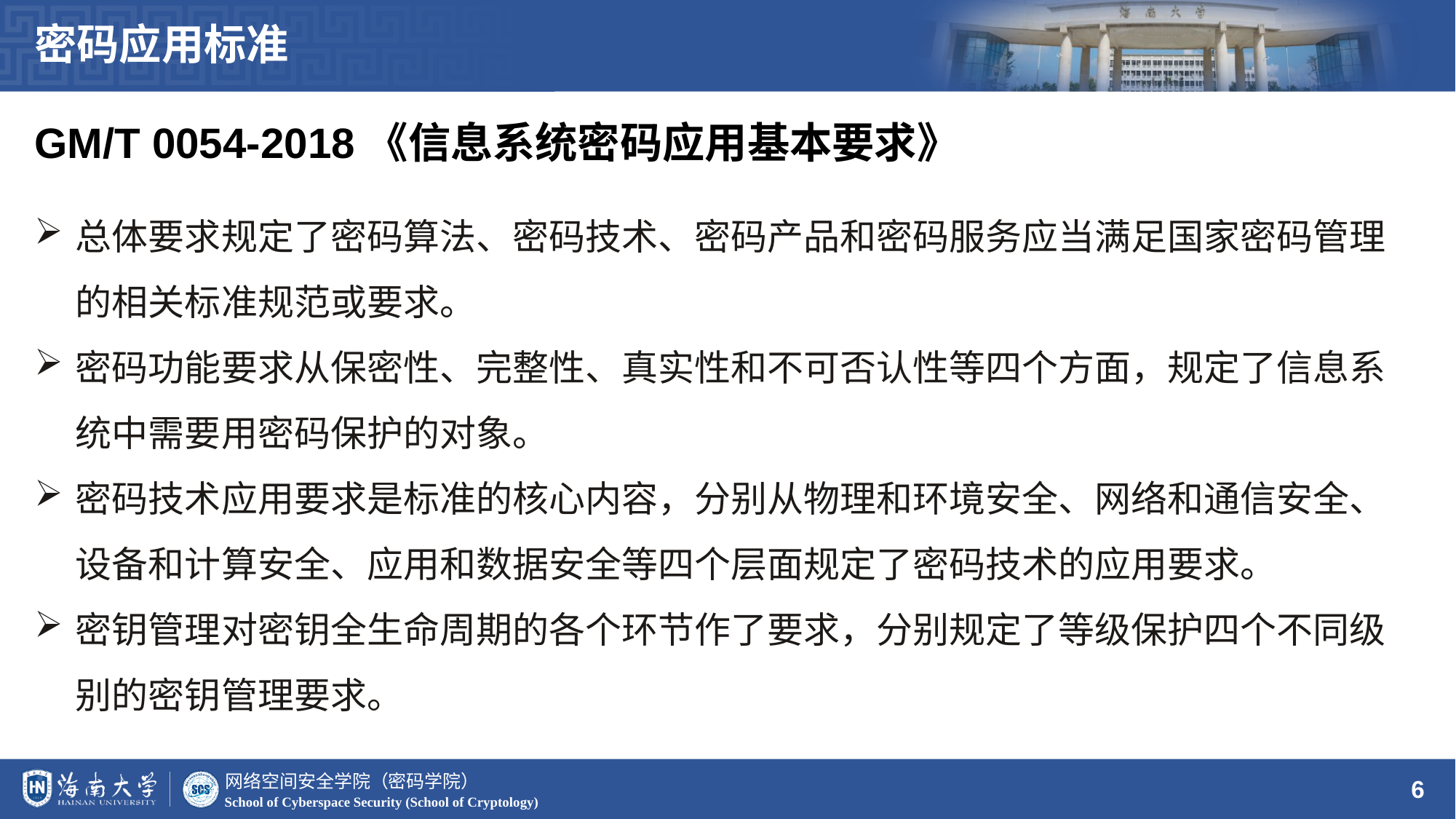

密码应用标准
GM/T 0054-2018《信息系统密码应用基本要求》
总体要求规定了密码算法、密码技术、密码产品和密码服务应当满足国家密码管理的相关标准规范或要求。
密码功能要求从保密性、完整性、真实性和不可否认性等四个方面，规定了信息系统中需要用密码保护的对象。
密码技术应用要求是标准的核心内容，分别从物理和环境安全、网络和通信安全、设备和计算安全、应用和数据安全等四个层面规定了密码技术的应用要求。
密钥管理对密钥全生命周期的各个环节作了要求，分别规定了等级保护四个不同级别的密钥管理要求。
6